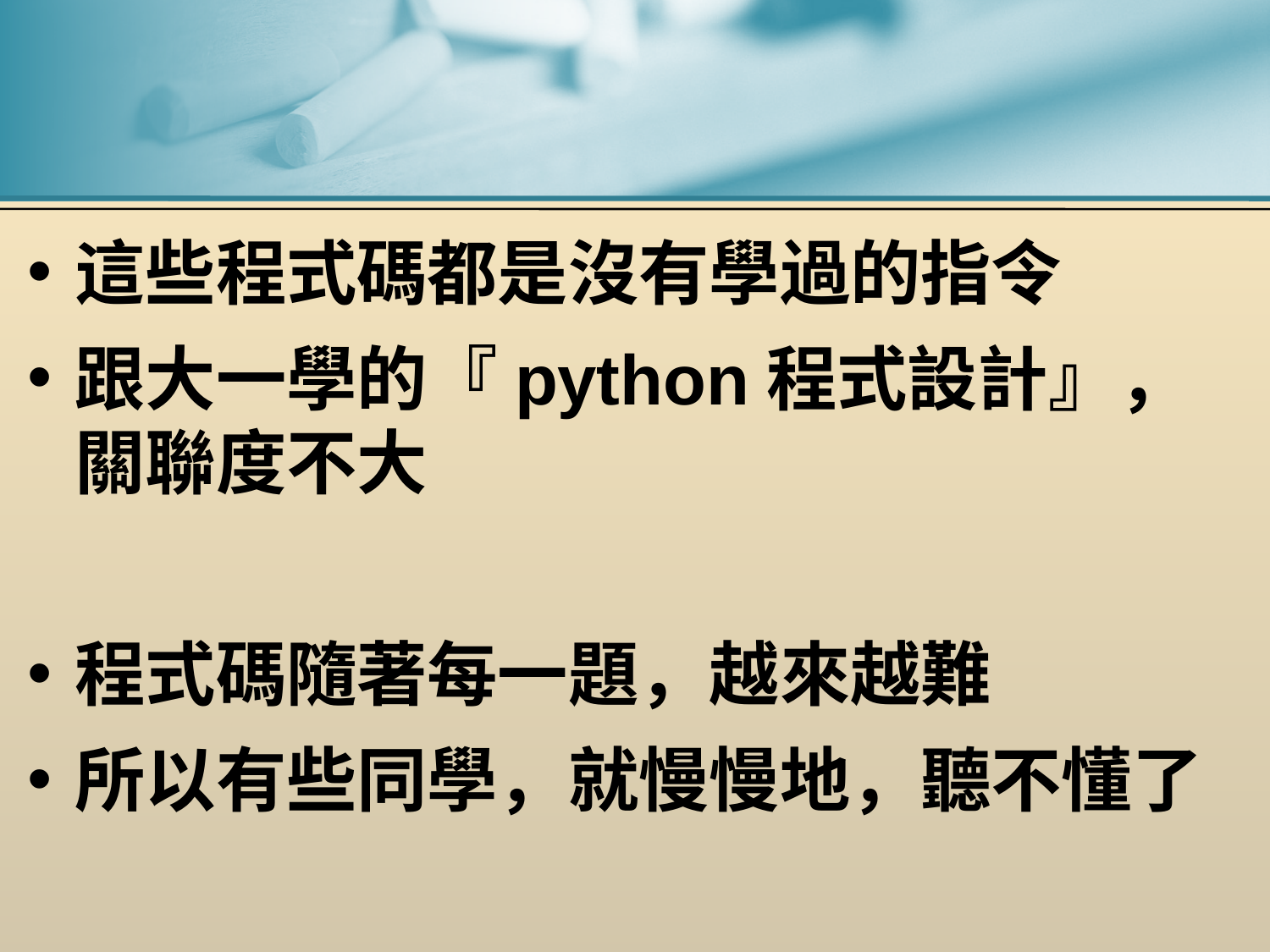

這些程式碼都是沒有學過的指令
跟大一學的『python程式設計』，關聯度不大

程式碼隨著每一題，越來越難
所以有些同學，就慢慢地，聽不懂了